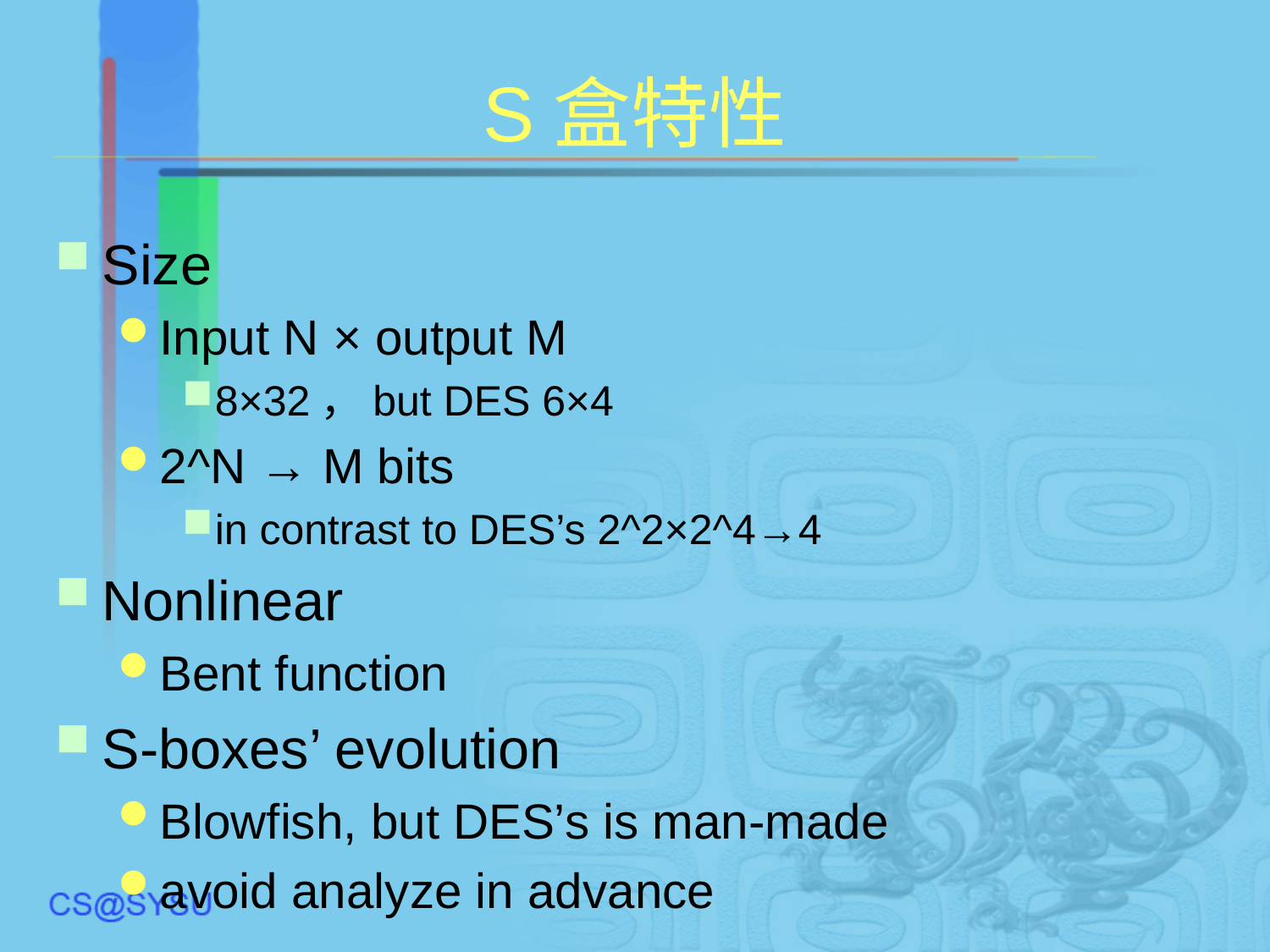

# S盒特性
Size
Input N × output M
8×32，but DES 6×4
2^N → M bits
in contrast to DES’s 2^2×2^4→4
Nonlinear
Bent function
S-boxes’ evolution
Blowfish, but DES’s is man-made
avoid analyze in advance